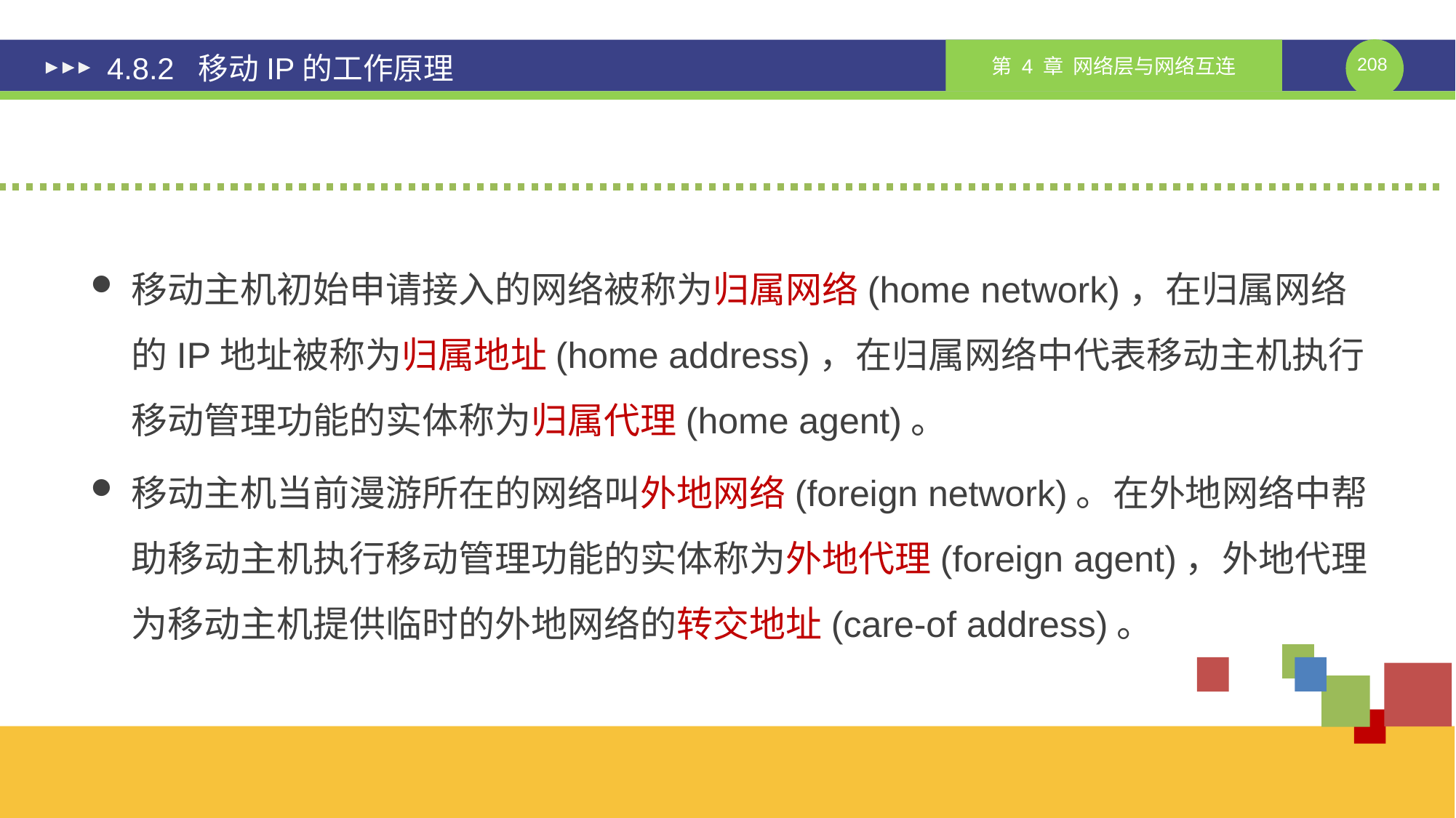

# 4.8.2  移动IP的工作原理
移动主机初始申请接入的网络被称为归属网络(home network)，在归属网络的IP地址被称为归属地址(home address)，在归属网络中代表移动主机执行移动管理功能的实体称为归属代理(home agent)。
移动主机当前漫游所在的网络叫外地网络(foreign network)。在外地网络中帮助移动主机执行移动管理功能的实体称为外地代理(foreign agent)，外地代理为移动主机提供临时的外地网络的转交地址(care-of address)。

课件制作人：谢钧  谢希仁